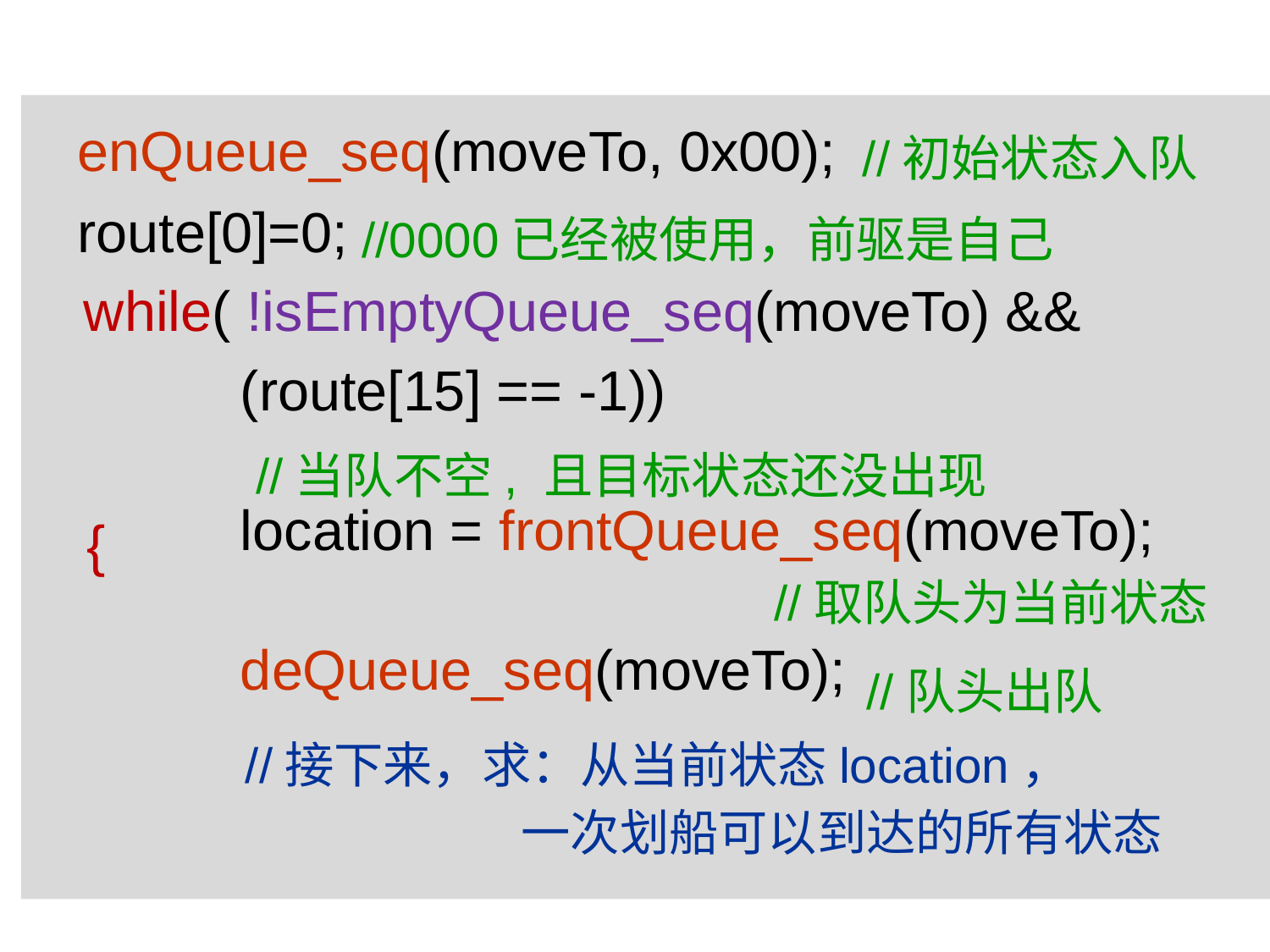

enQueue_seq(moveTo, 0x00);
  route[0]=0;
    while( !isEmptyQueue_seq(moveTo) &&
              (route[15] == -1))

              location = frontQueue_seq(moveTo);

              deQueue_seq(moveTo);

//初始状态入队
//0000已经被使用，前驱是自己
//当队不空, 且目标状态还没出现
{
 //取队头为当前状态
//队头出队
//接下来，求：从当前状态location，
                        一次划船可以到达的所有状态